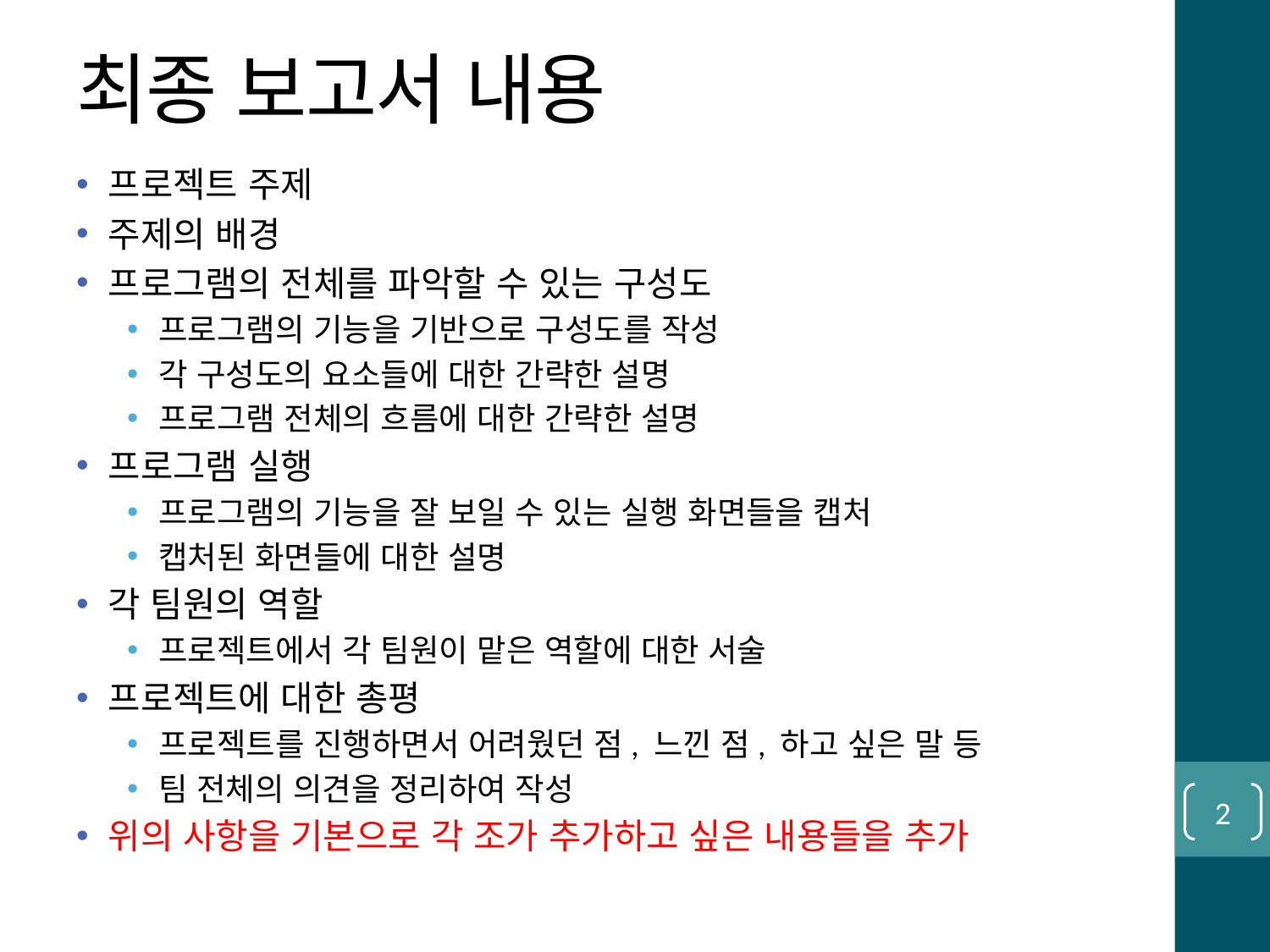

# 최종 보고서 내용
프로젝트 주제
주제의 배경
프로그램의 전체를 파악할 수 있는 구성도
프로그램의 기능을 기반으로 구성도를 작성
각 구성도의 요소들에 대한 간략한 설명
프로그램 전체의 흐름에 대한 간략한 설명
프로그램 실행
프로그램의 기능을 잘 보일 수 있는 실행 화면들을 캡처
캡처된 화면들에 대한 설명
각 팀원의 역할
프로젝트에서 각 팀원이 맡은 역할에 대한 서술
프로젝트에 대한 총평
프로젝트를 진행하면서 어려웠던 점, 느낀 점, 하고 싶은 말 등
팀 전체의 의견을 정리하여 작성
위의 사항을 기본으로 각 조가 추가하고 싶은 내용들을 추가

2